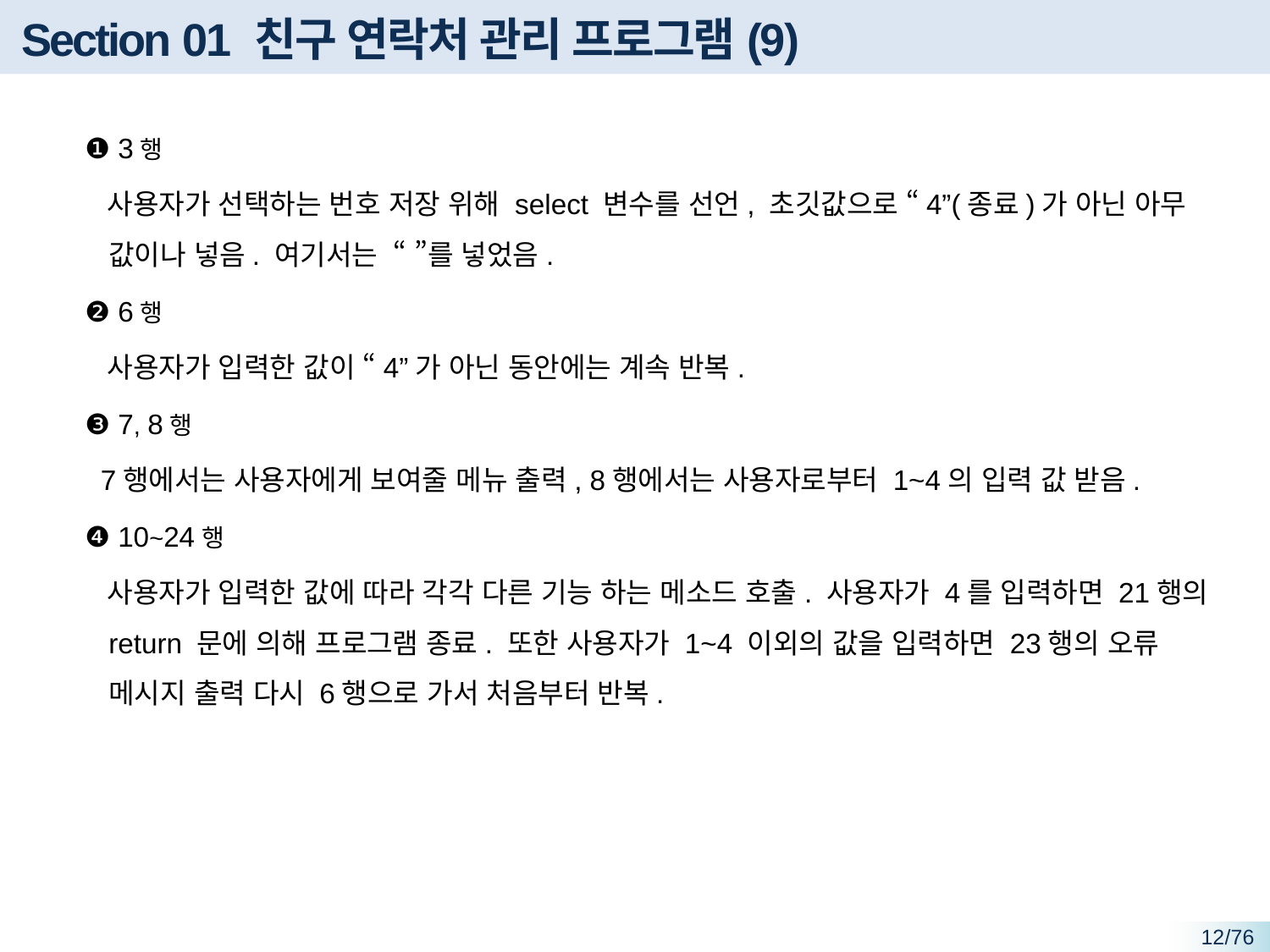

# Section 01 친구 연락처 관리 프로그램(9)
❶ 3행
  사용자가 선택하는 번호 저장 위해 select 변수를 선언, 초깃값으로 “4”(종료)가 아닌 아무 값이나 넣음. 여기서는  “ ”를 넣었음.
❷ 6행
  사용자가 입력한 값이 “4”가 아닌 동안에는 계속 반복.
❸ 7, 8행
  7행에서는 사용자에게 보여줄 메뉴 출력, 8행에서는 사용자로부터 1~4의 입력 값 받음.
❹ 10~24행
  사용자가 입력한 값에 따라 각각 다른 기능 하는 메소드 호출. 사용자가 4를 입력하면 21행의 return 문에 의해 프로그램 종료. 또한 사용자가 1~4 이외의 값을 입력하면 23행의 오류 메시지 출력 다시 6행으로 가서 처음부터 반복.